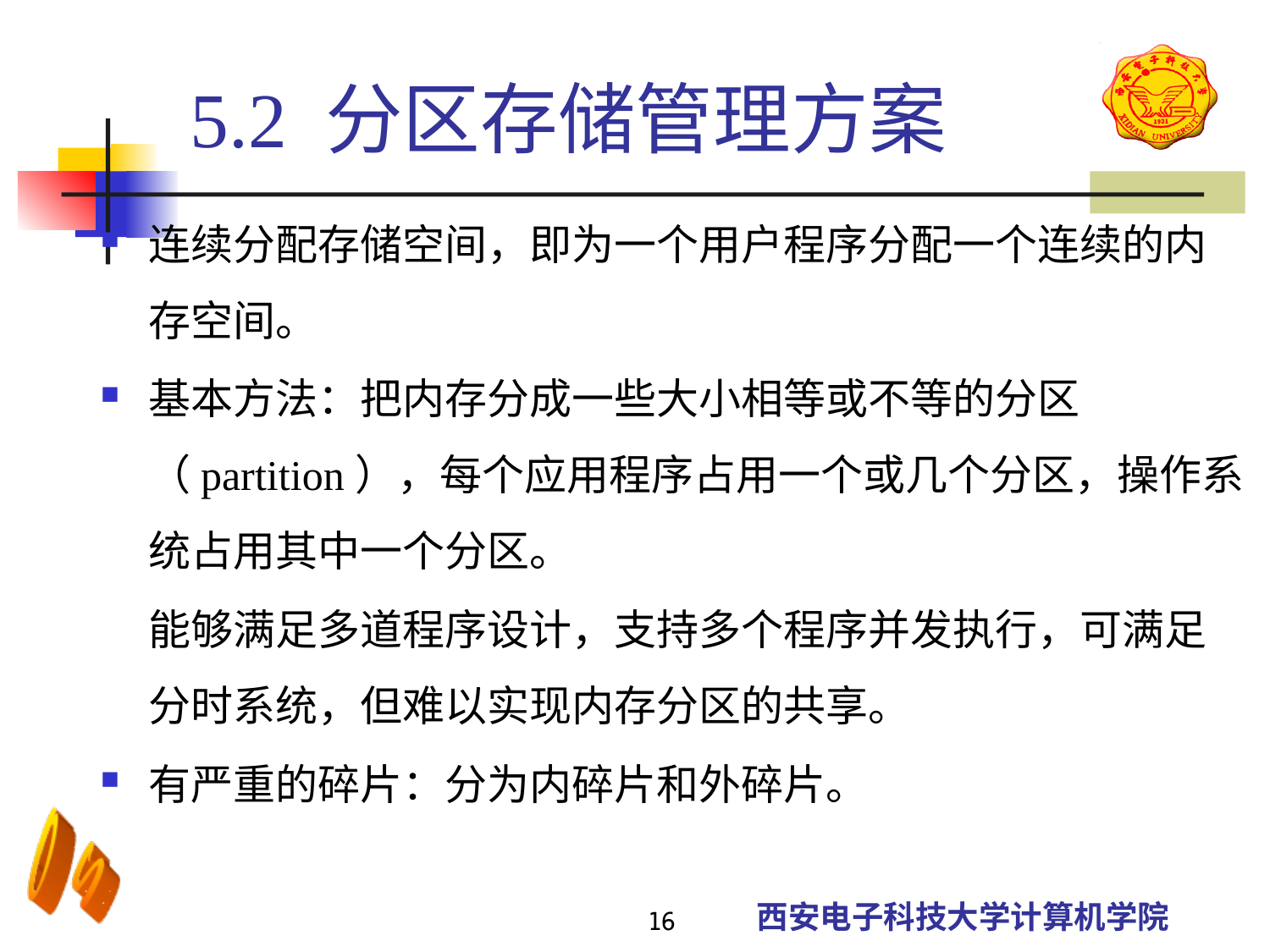

5.2 分区存储管理方案
连续分配存储空间，即为一个用户程序分配一个连续的内存空间。
基本方法：把内存分成一些大小相等或不等的分区（partition），每个应用程序占用一个或几个分区，操作系统占用其中一个分区。
    能够满足多道程序设计，支持多个程序并发执行，可满足分时系统，但难以实现内存分区的共享。
有严重的碎片：分为内碎片和外碎片。

16